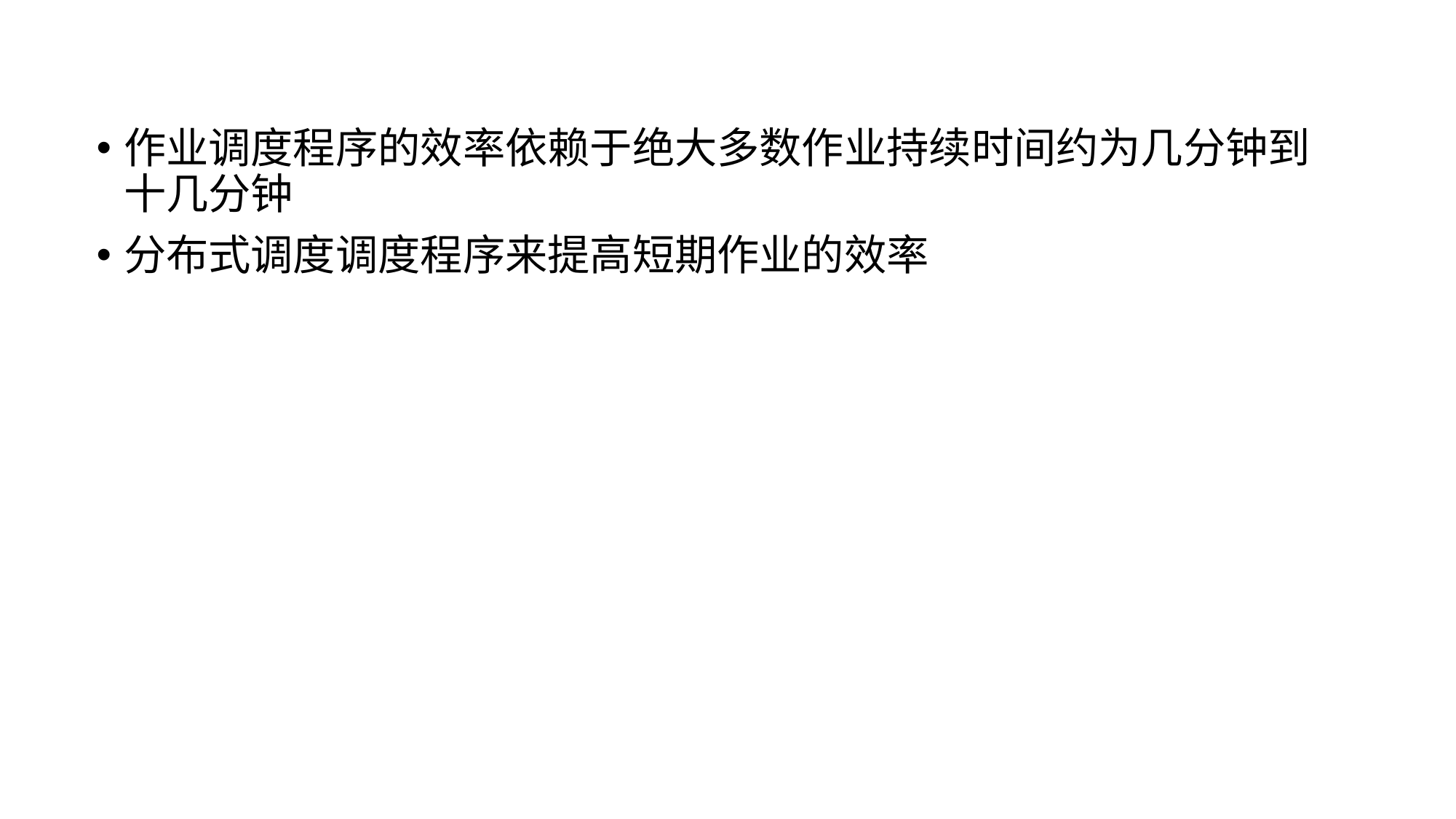

作业调度程序的效率依赖于绝大多数作业持续时间约为几分钟到十几分钟
分布式调度调度程序来提高短期作业的效率